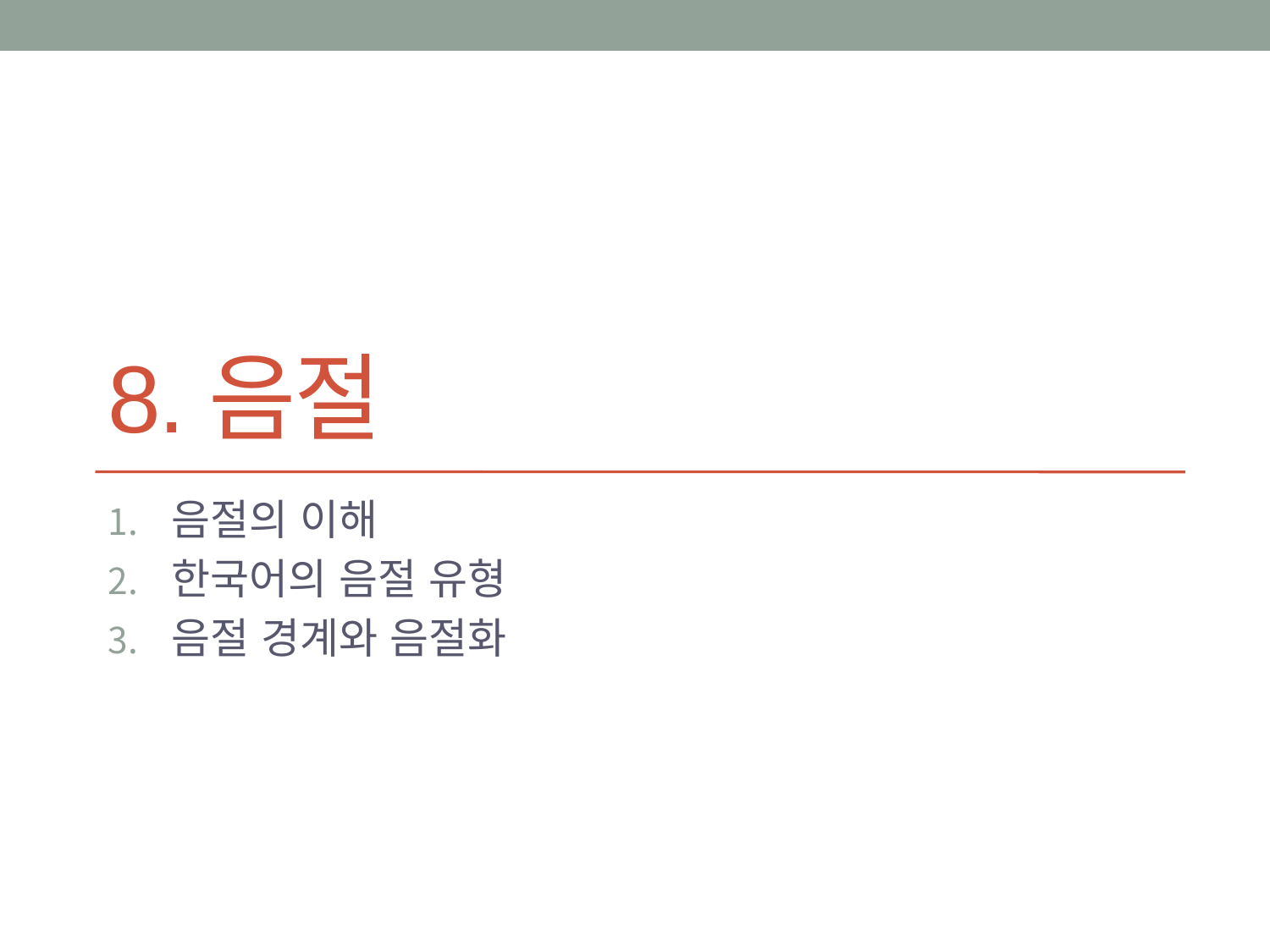

# 8.음절
음절의 이해
한국어의 음절 유형
음절 경계와 음절화